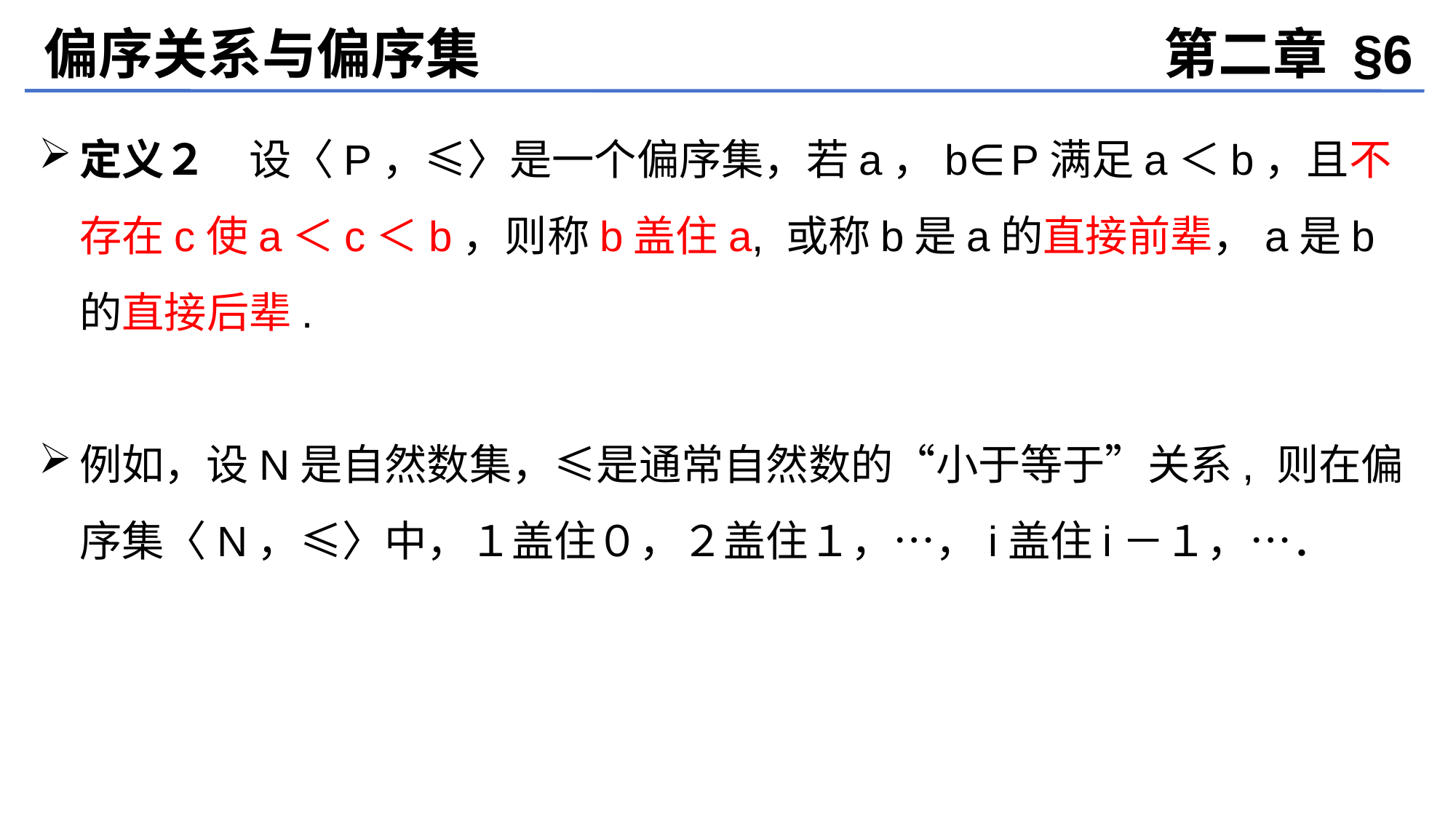

偏序关系与偏序集
第二章 §6
定义２　设〈P，≤〉是一个偏序集，若a，b∈P满足a＜b，且不存在c使a＜c＜b，则称b盖住a, 或称b是a的直接前辈，a是b的直接后辈.

例如，设N是自然数集，≤是通常自然数的“小于等于”关系, 则在偏序集〈N，≤〉中，１盖住０，２盖住１，…，i盖住i－１，…．